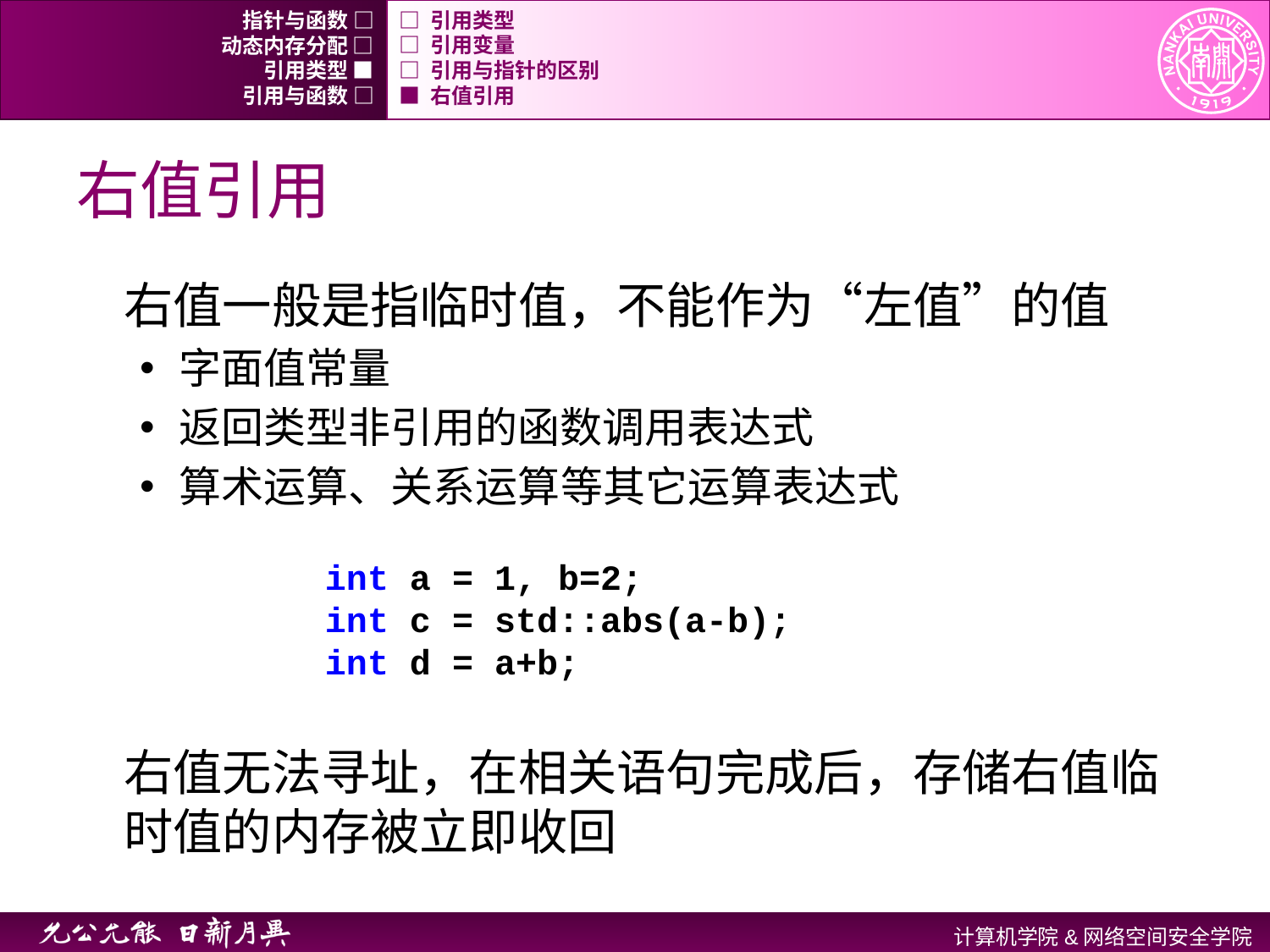

指针与函数 □
□ 引用类型
动态内存分配 □
□ 引用变量
引用类型 ■
□ 引用与指针的区别
引用与函数 □
■ 右值引用
# 右值引用
右值一般是指临时值，不能作为“左值”的值
字面值常量
返回类型非引用的函数调用表达式
算术运算、关系运算等其它运算表达式

右值无法寻址，在相关语句完成后，存储右值临时值的内存被立即收回
int a = 1, b=2;
int c = std::abs(a-b);
int d = a+b;